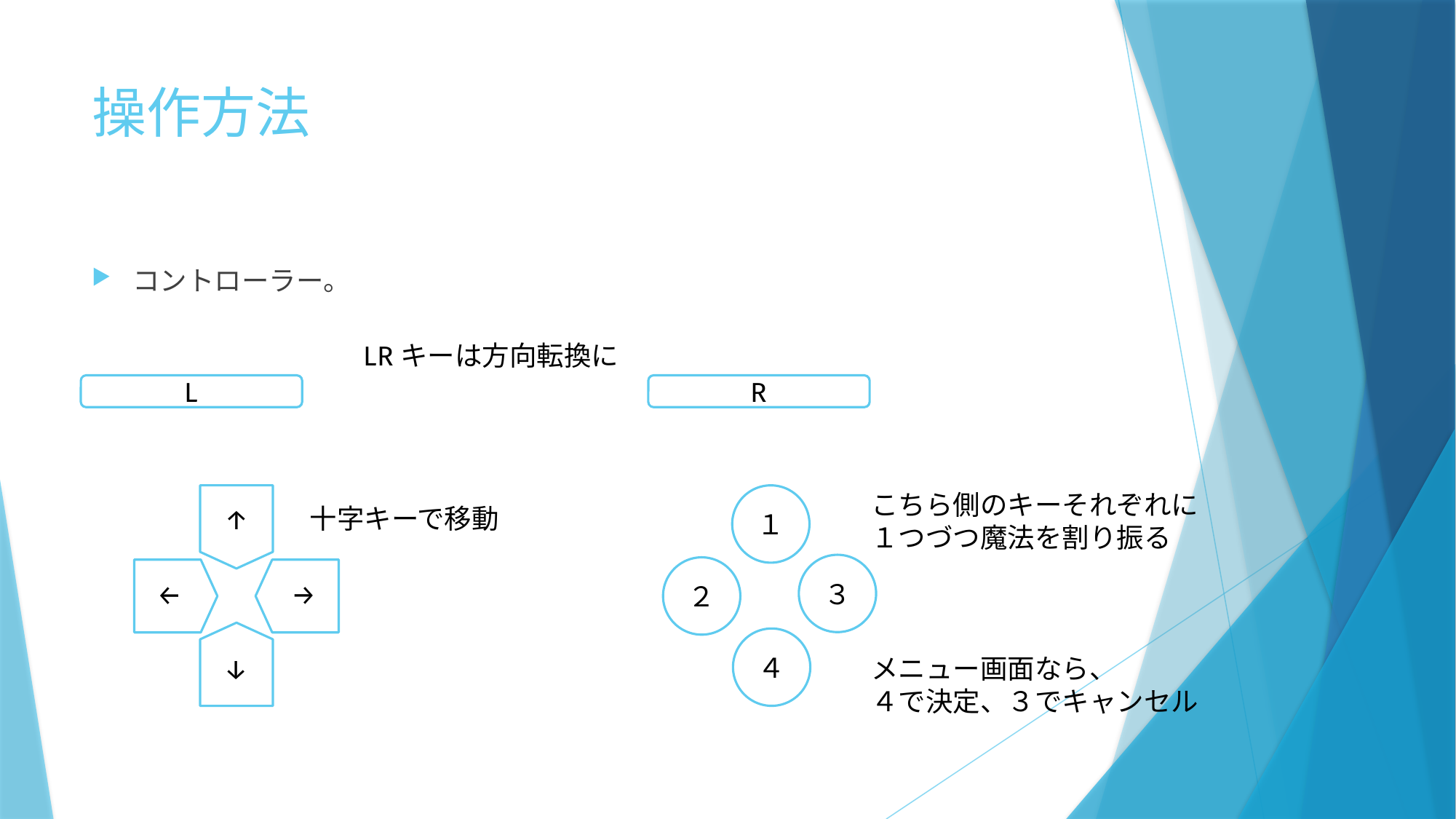

# 操作方法
コントローラー。
LRキーは方向転換に
L
R
こちら側のキーそれぞれに
１つづつ魔法を割り振る

メニュー画面なら、
４で決定、３でキャンセル
↑
１
十字キーで移動
↑
↑
３
２
↑
４